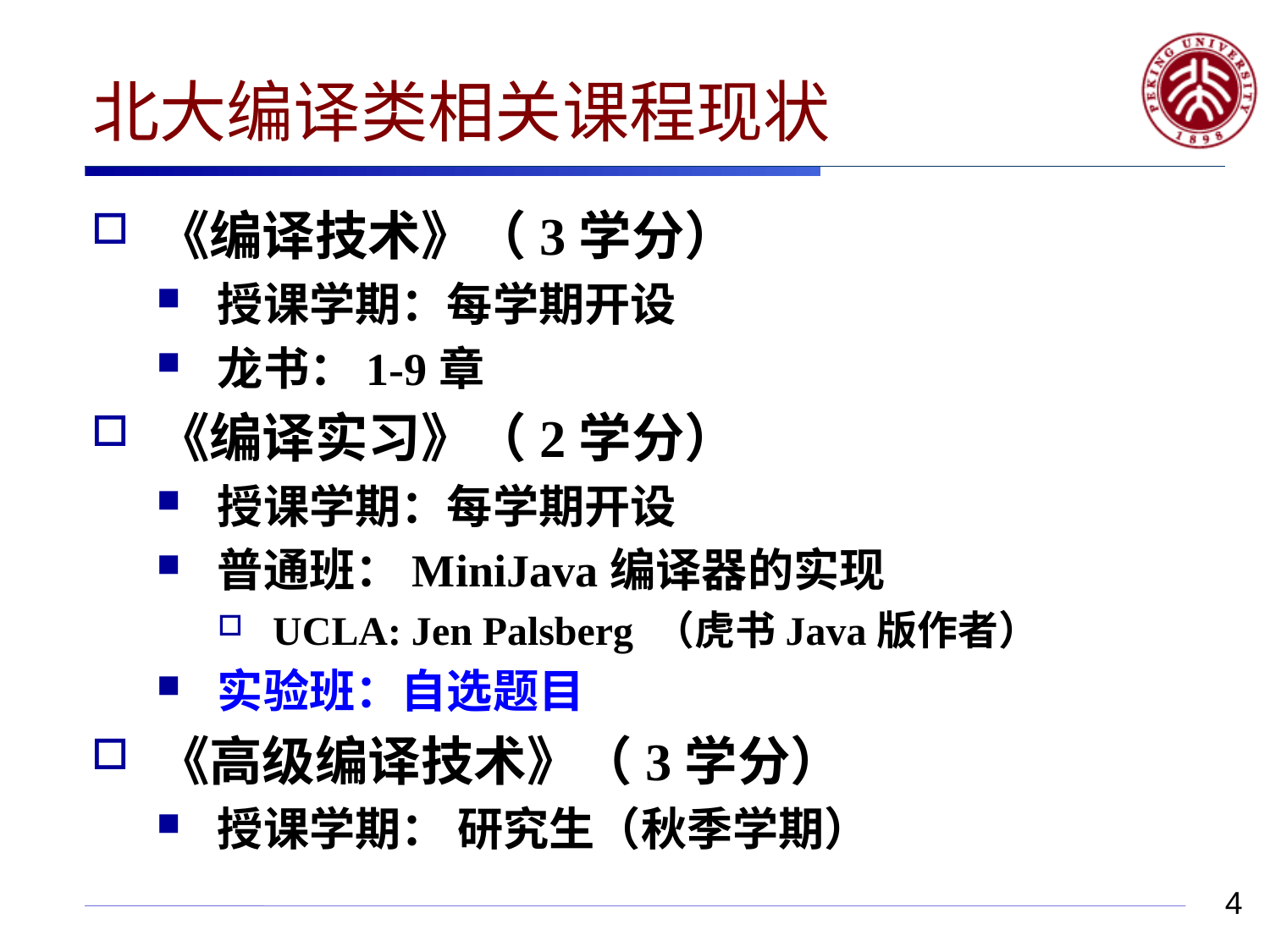

# 北大编译类相关课程现状
《编译技术》（3学分）
授课学期：每学期开设
龙书：1-9章
《编译实习》（2学分）
授课学期：每学期开设
普通班：MiniJava编译器的实现
UCLA: Jen Palsberg （虎书Java版作者）
实验班：自选题目
《高级编译技术》（3学分）
授课学期： 研究生（秋季学期）